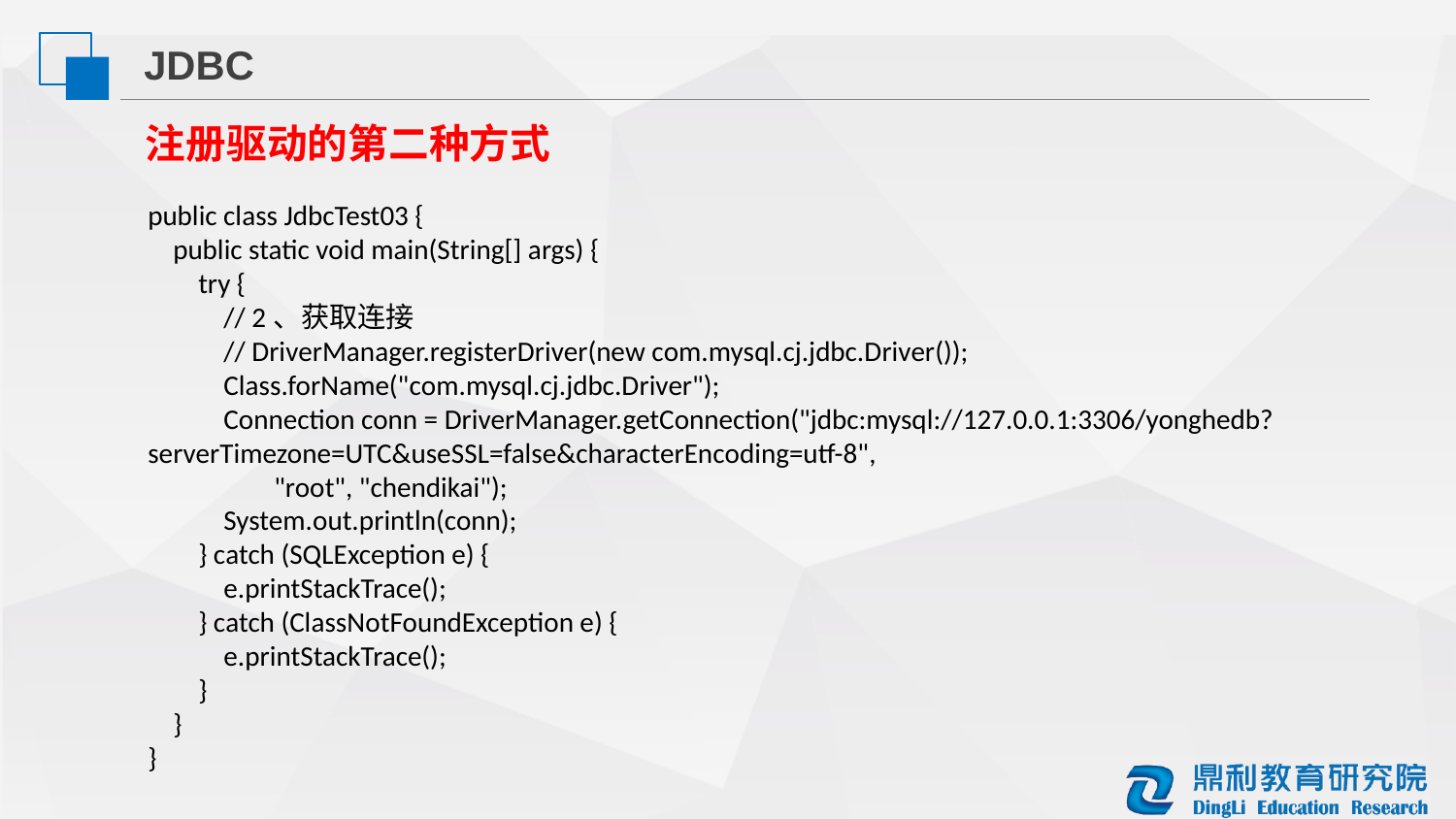

JDBC
注册驱动的第二种方式
public class JdbcTest03 {
    public static void main(String[] args) {
        try {
            // 2、获取连接
            // DriverManager.registerDriver(new com.mysql.cj.jdbc.Driver());
            Class.forName("com.mysql.cj.jdbc.Driver");
            Connection conn = DriverManager.getConnection("jdbc:mysql://127.0.0.1:3306/yonghedb?serverTimezone=UTC&useSSL=false&characterEncoding=utf-8",
                    "root", "chendikai");
            System.out.println(conn);
        } catch (SQLException e) {
            e.printStackTrace();
        } catch (ClassNotFoundException e) {
            e.printStackTrace();
        }
    }
}